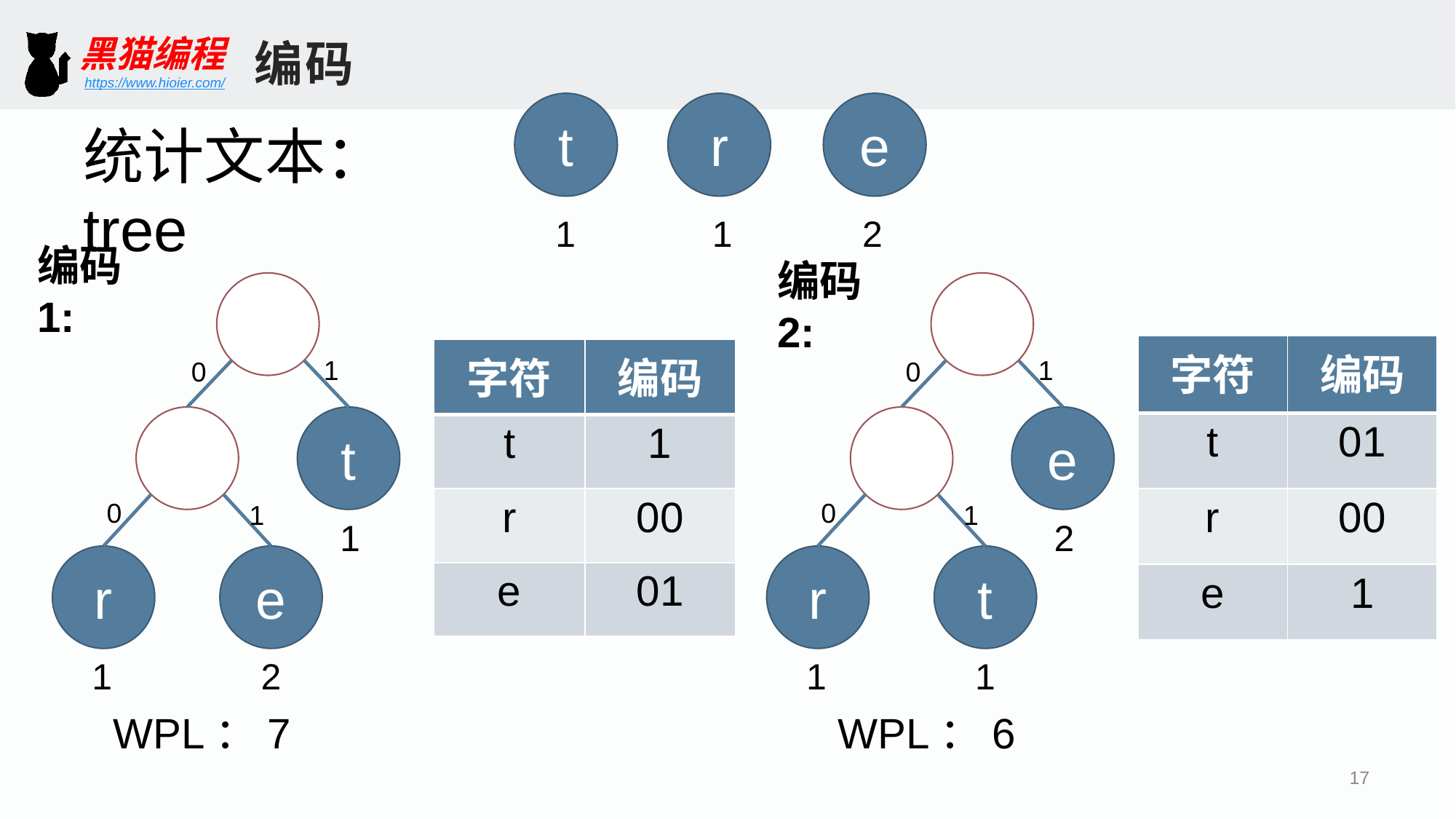

编码
t
r
e
1
1
2
统计文本：tree
编码1:
编码2:

1
0

t
0
1
1
r
e
1
2

1
0

e
0
1
2
r
t
1
1
| 字符 | 编码 |
| --- | --- |
| t | 01 |
| r | 00 |
| e | 1 |
| 字符 | 编码 |
| --- | --- |
| t | 1 |
| r | 00 |
| e | 01 |
WPL：7
WPL：6
17